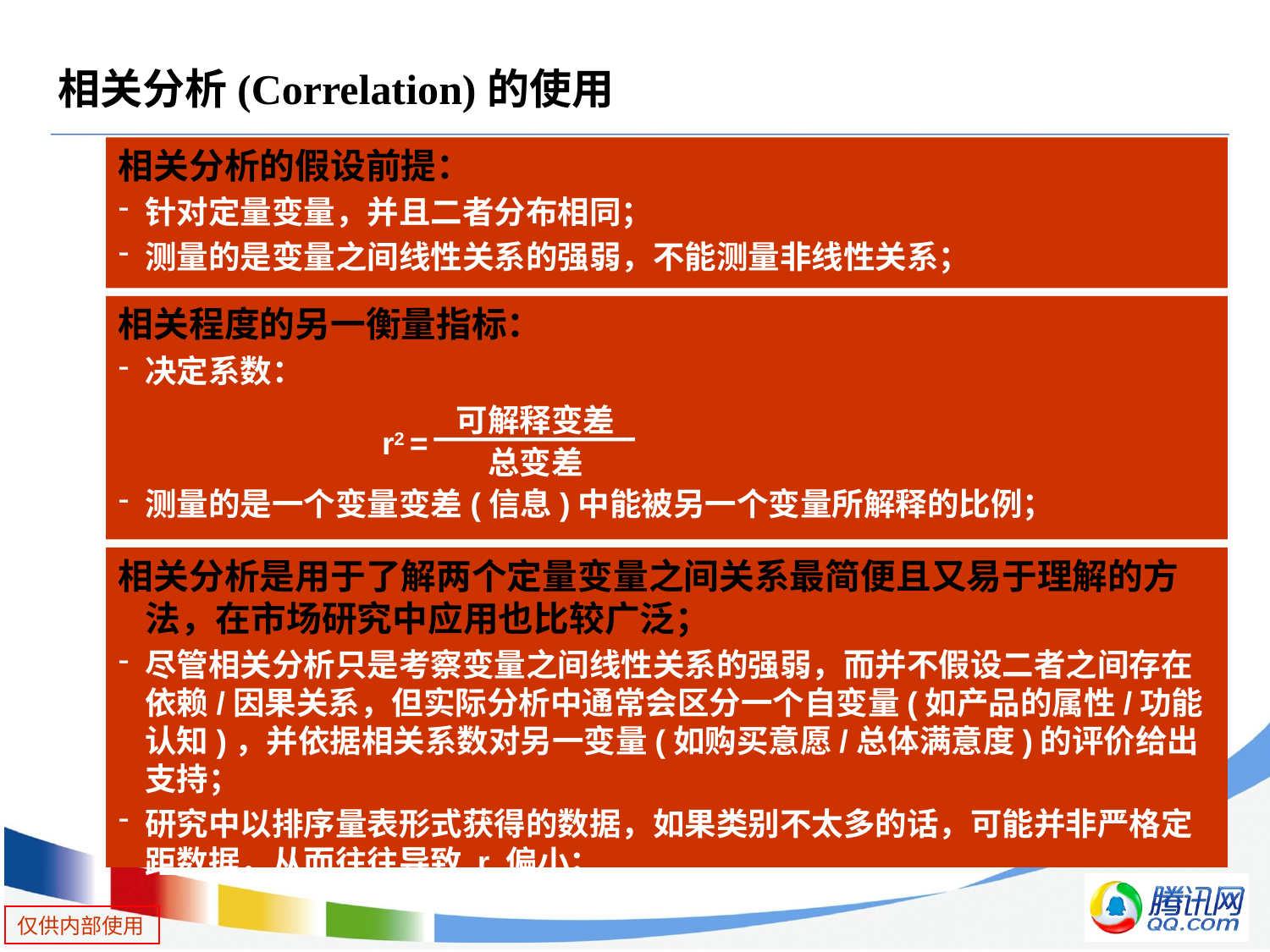

# 相关分析(Correlation)的使用
相关分析的假设前提：
针对定量变量，并且二者分布相同；
测量的是变量之间线性关系的强弱，不能测量非线性关系；
相关程度的另一衡量指标：
决定系数：

测量的是一个变量变差(信息)中能被另一个变量所解释的比例；
可解释变差
总变差

r2 =
相关分析是用于了解两个定量变量之间关系最简便且又易于理解的方法，在市场研究中应用也比较广泛；
尽管相关分析只是考察变量之间线性关系的强弱，而并不假设二者之间存在依赖/因果关系，但实际分析中通常会区分一个自变量(如产品的属性/功能认知)，并依据相关系数对另一变量(如购买意愿/总体满意度)的评价给出支持；
研究中以排序量表形式获得的数据，如果类别不太多的话，可能并非严格定距数据，从而往往导致 r 偏小；